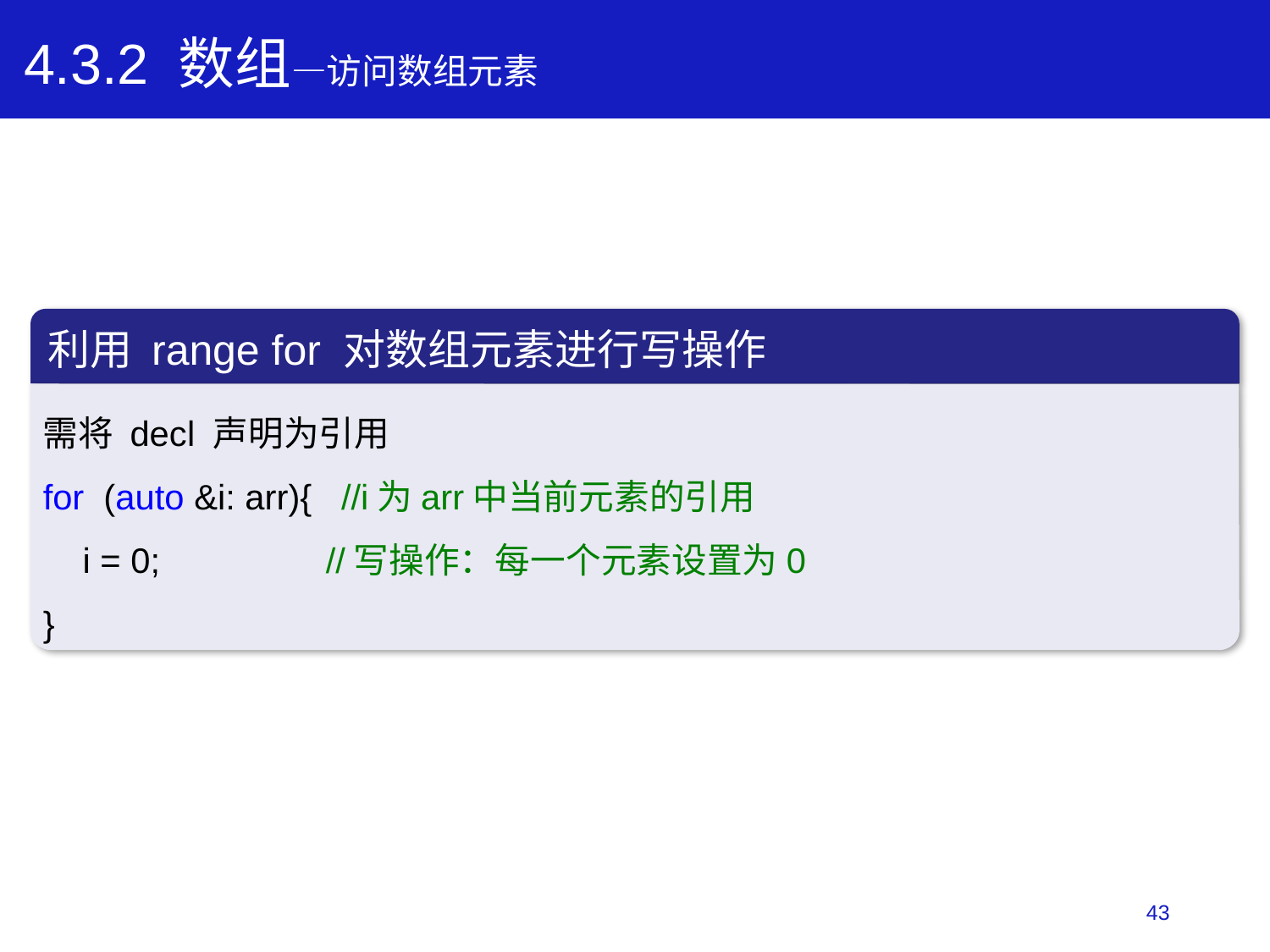

4.3.2 数组—访问数组元素
利用 range for 对数组元素进行写操作
需将 decl 声明为引用
for  (auto &i: arr){   //i为arr中当前元素的引用
    i = 0;                 //写操作：每一个元素设置为0
}
43